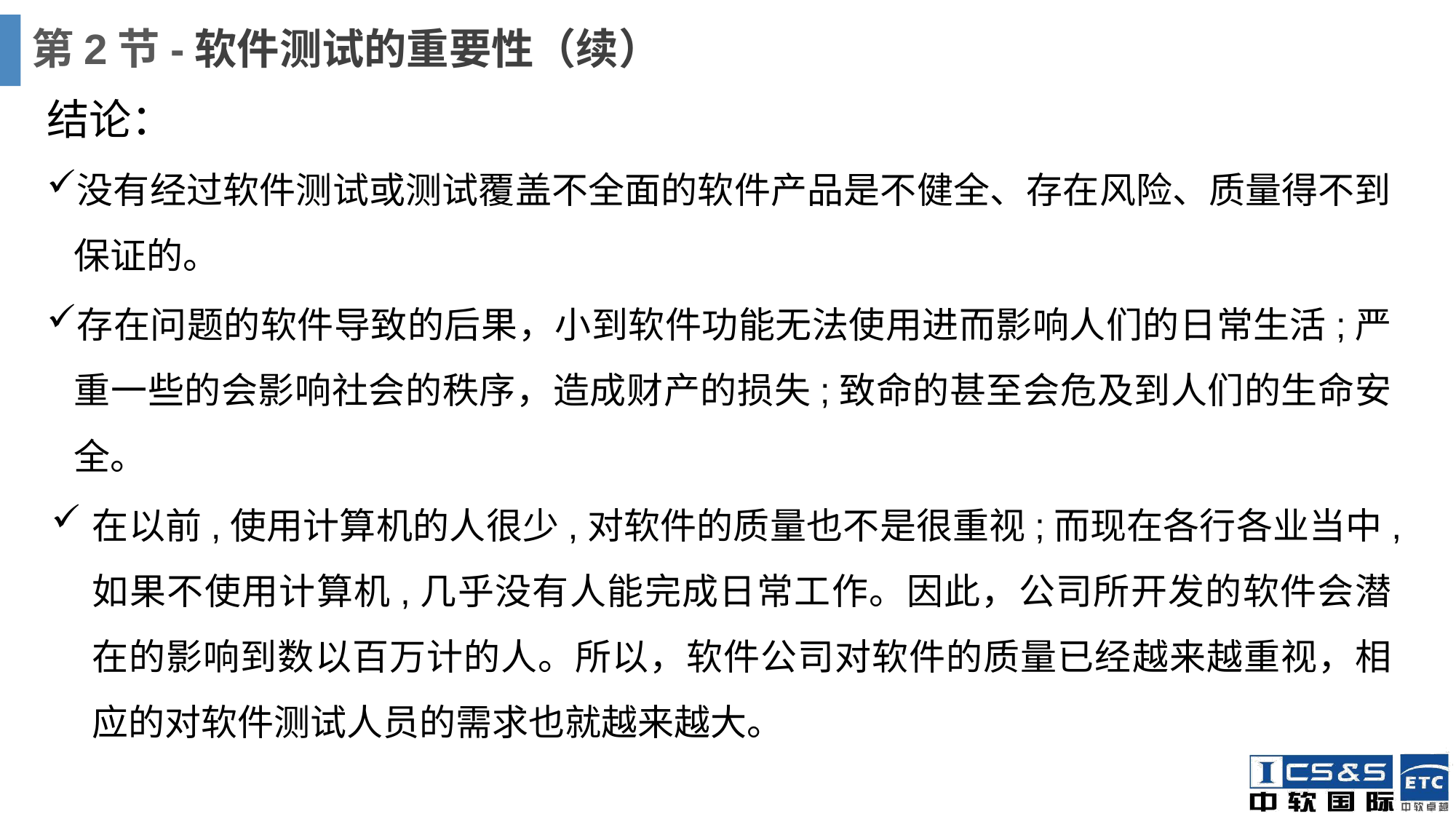

# 第2节-软件测试的重要性（续）
结论：
没有经过软件测试或测试覆盖不全面的软件产品是不健全、存在风险、质量得不到保证的。
存在问题的软件导致的后果，小到软件功能无法使用进而影响人们的日常生活;严重一些的会影响社会的秩序，造成财产的损失;致命的甚至会危及到人们的生命安全。
在以前,使用计算机的人很少,对软件的质量也不是很重视;而现在各行各业当中,如果不使用计算机,几乎没有人能完成日常工作。因此，公司所开发的软件会潜在的影响到数以百万计的人。所以，软件公司对软件的质量已经越来越重视，相应的对软件测试人员的需求也就越来越大。